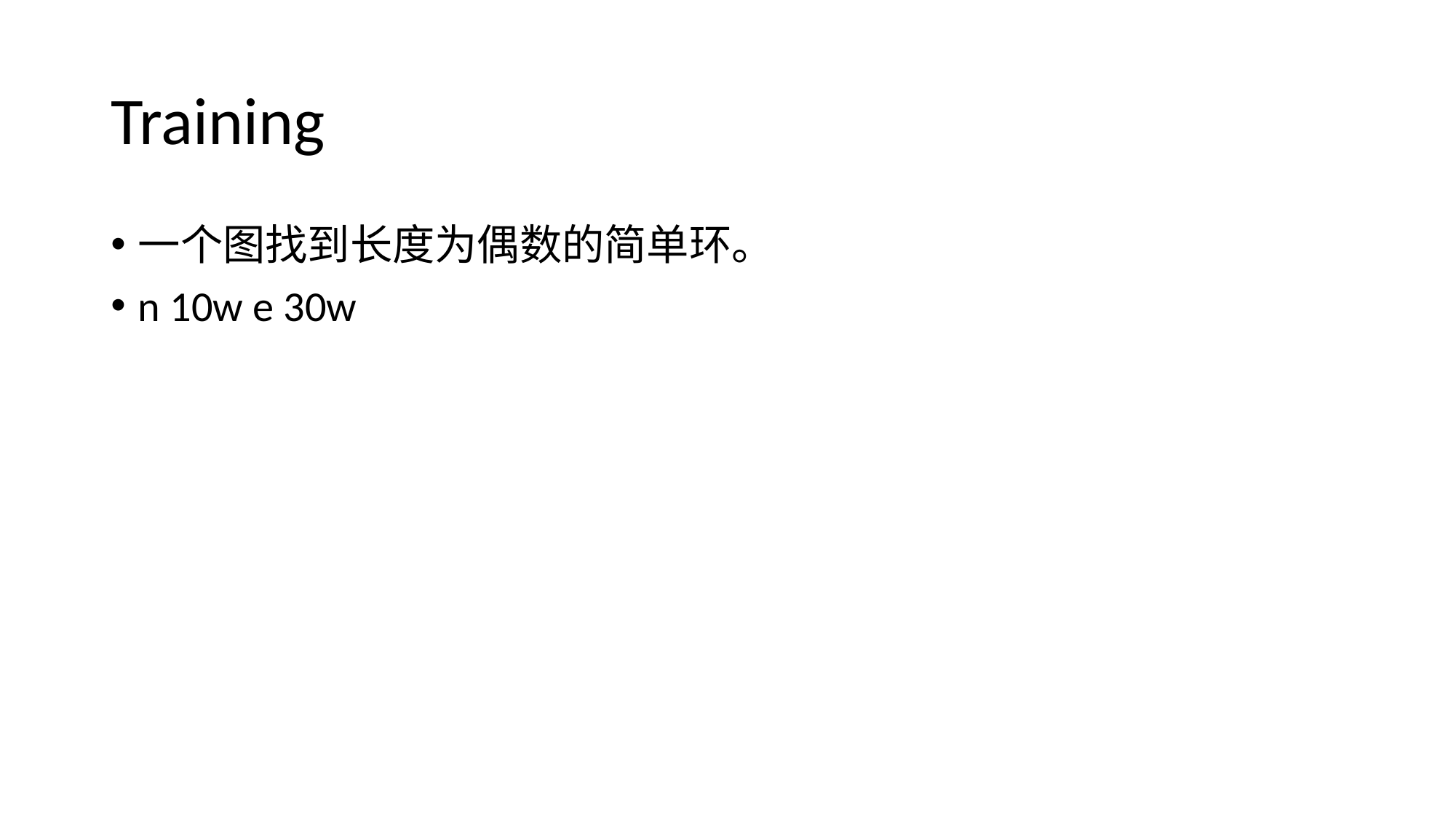

# Training
一个图找到长度为偶数的简单环。
n 10w e 30w